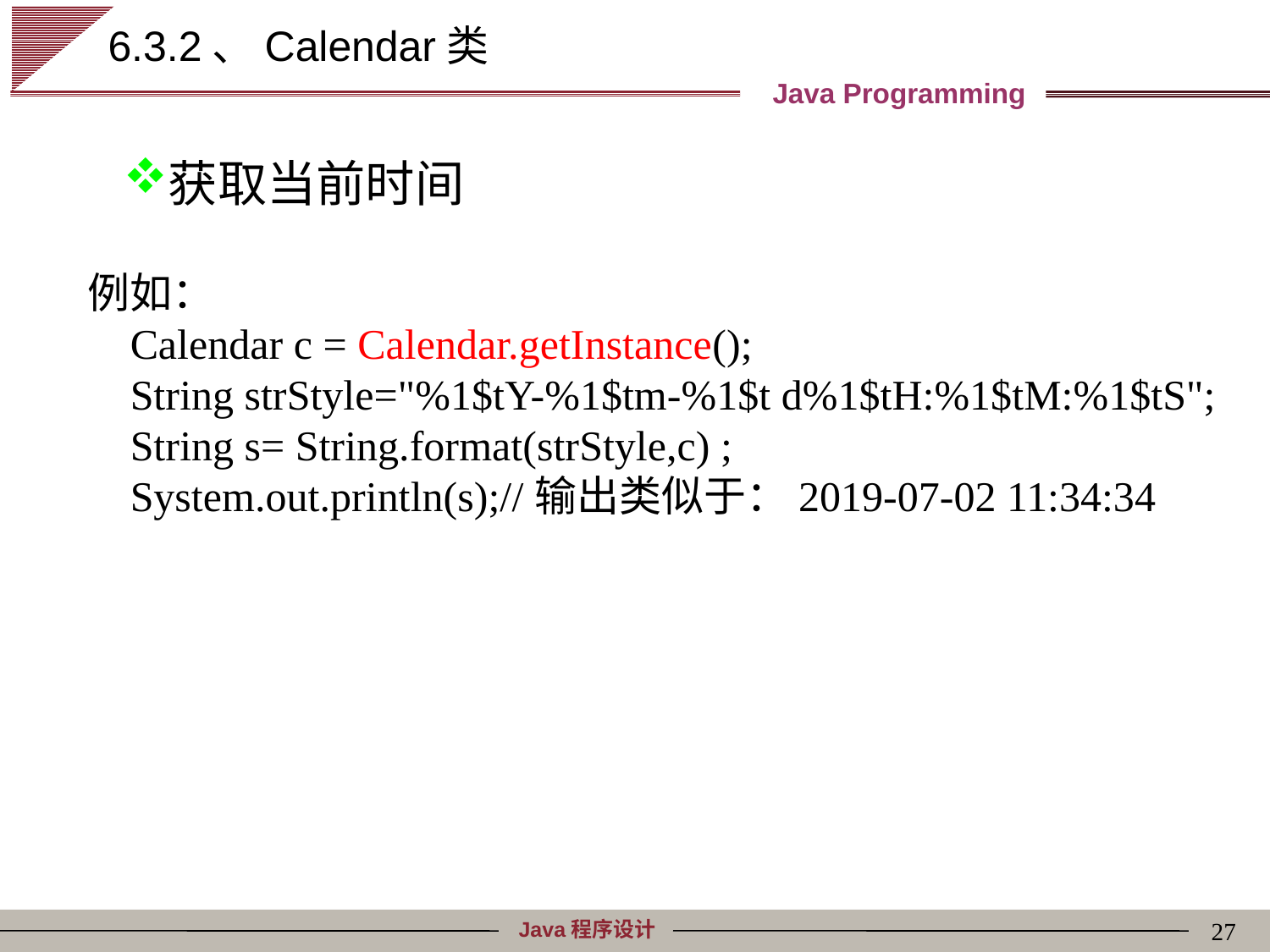

# 6.3.2、Calendar类
获取当前时间
例如：
    Calendar c = Calendar.getInstance();
    String strStyle="%1$tY-%1$tm-%1$t d%1$tH:%1$tM:%1$tS";
    String s= String.format(strStyle,c) ;
    System.out.println(s);//输出类似于：2019-07-02 11:34:34